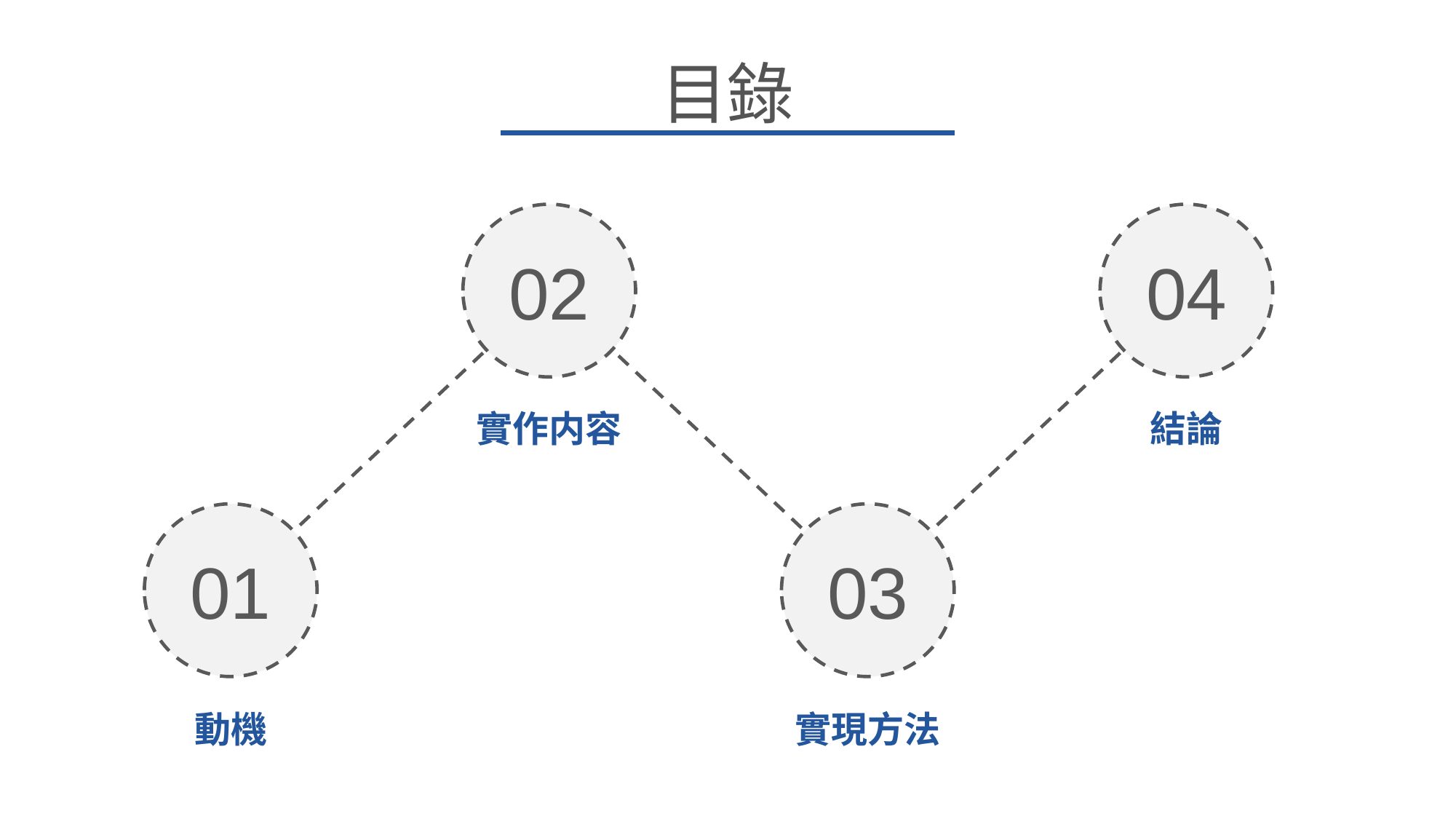

目錄
02
04
實作内容
結論
01
03
動機
實現方法